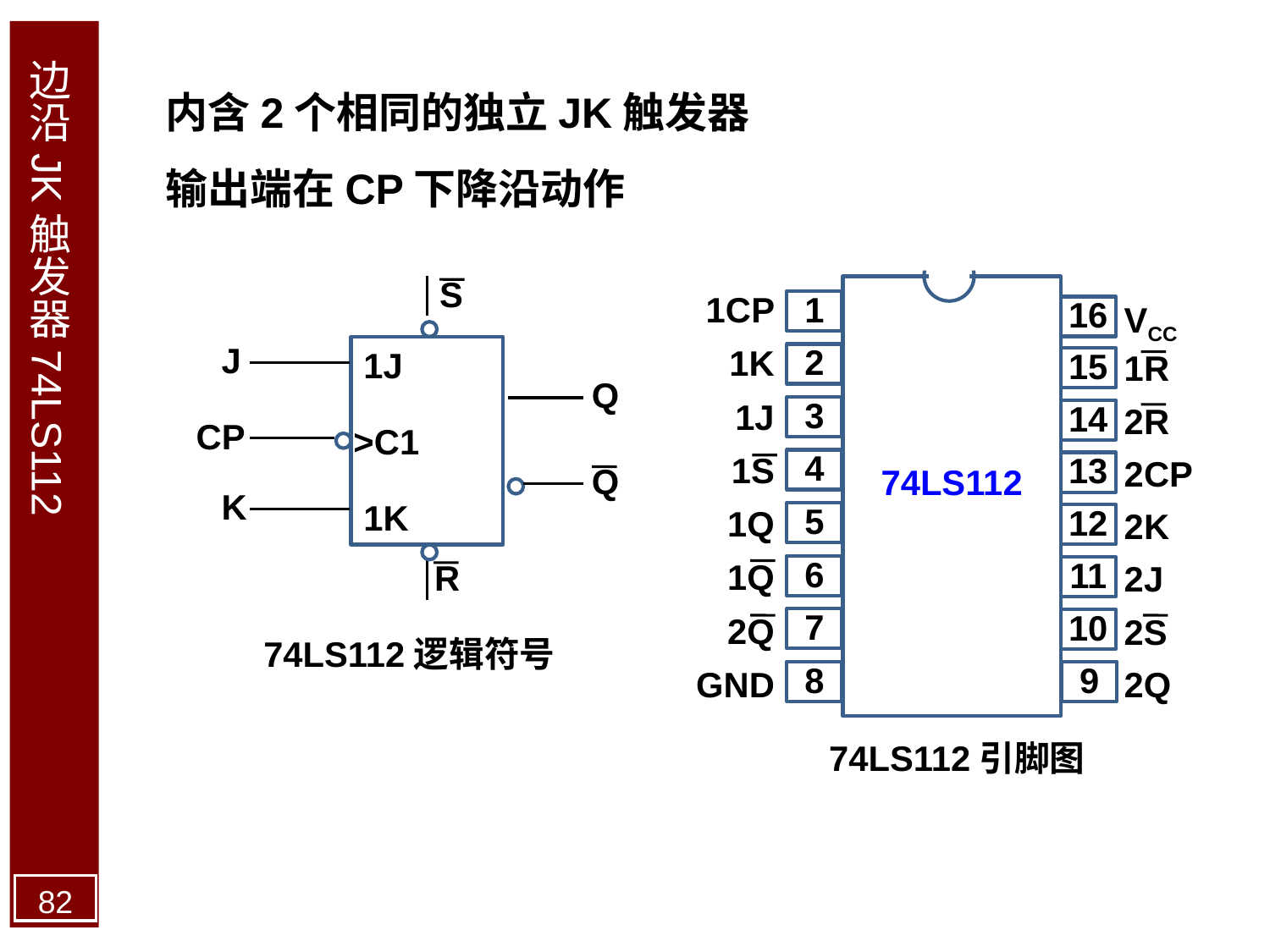

# 边沿JK触发器74LS112
内含2个相同的独立JK触发器
输出端在CP下降沿动作

1

1CP
16

VCC
2

1K
15

1R

3

1J
14

2R

4

1S
13

2CP

74LS112
5

12

1Q
2K
6

11

1Q
2J

7

10

2Q
2S

8

9

GND
2Q
S

J

1J
Q
CP
>C1

Q

K
1K

R

74LS112逻辑符号
74LS112引脚图
82